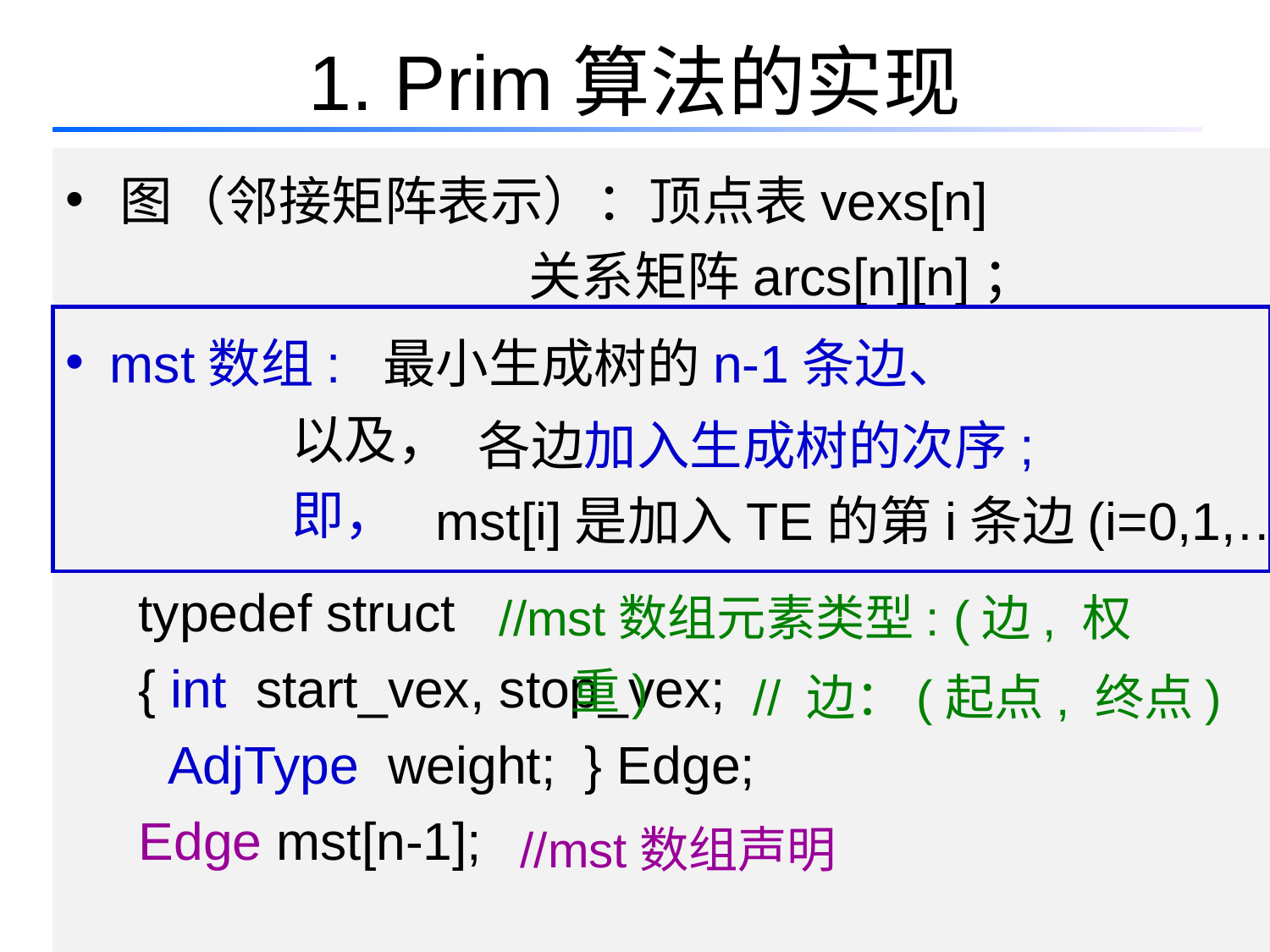

# 1. Prim算法的实现

 图（邻接矩阵表示）：顶点表vexs[n]
                                      关系矩阵arcs[n][n]；
 mst数组:  最小生成树的n-1条边、
                  以及，
                  即，
     typedef struct
     { int  start_vex, stop_vex;
       AdjType  weight;  } Edge;
     Edge mst[n-1];

各边加入生成树的次序;
mst[i]是加入TE的第i条边(i=0,1,…)
//mst数组元素类型: (边, 权重)
// 边：(起点, 终点)
//mst数组声明